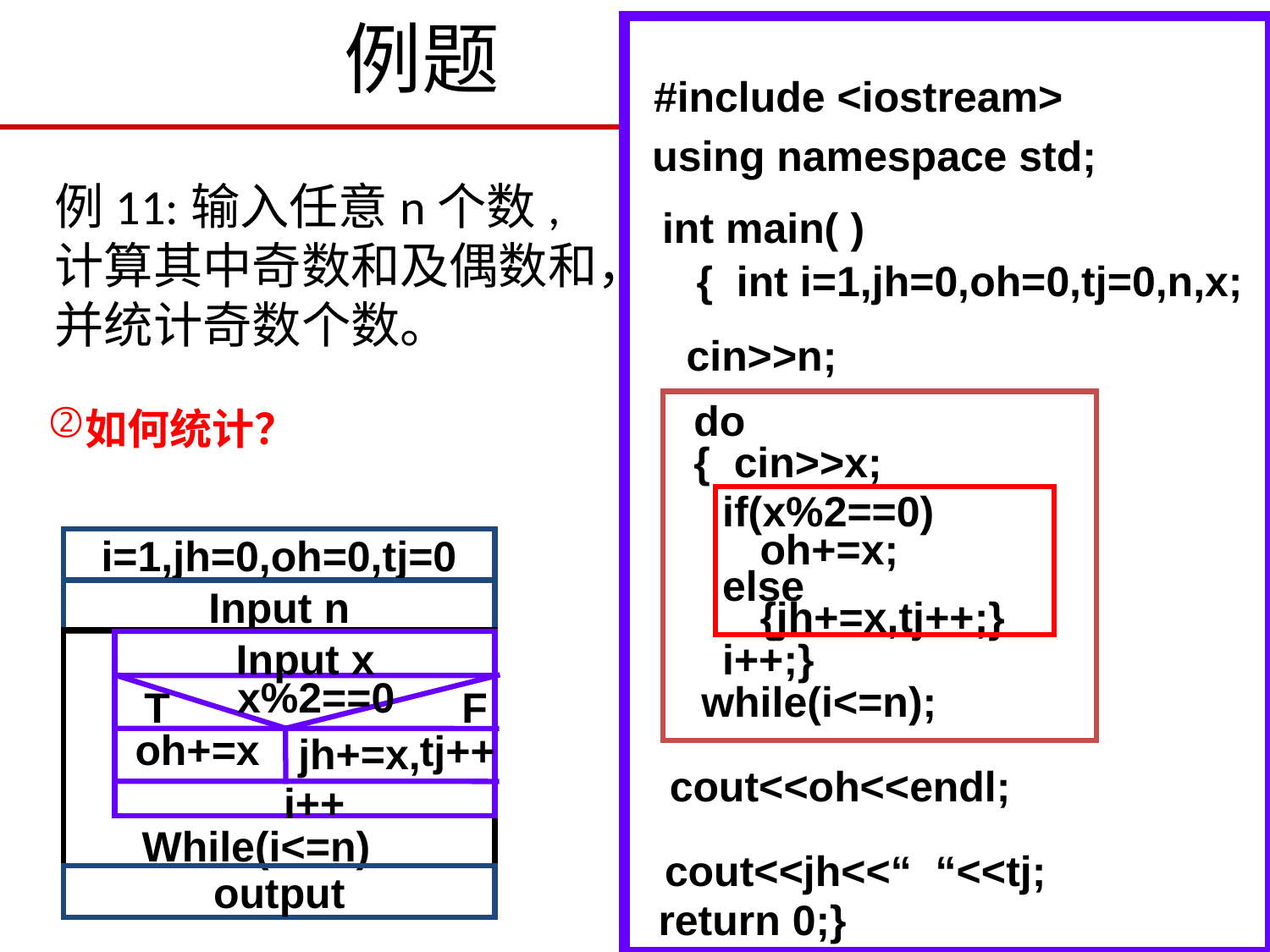

# 例题

#include <iostream>
using namespace std;

例11:输入任意n个数,计算其中奇数和及偶数和，并统计奇数个数。
int main( )
{  int i=1,jh=0,oh=0,tj=0,n,x;
   cin>>n;
   do

如何统计？
   {  cin>>x;
if(x%2==0)

oh+=x;
i=1,jh=0,oh=0,tj=0
else
Input n
{jh+=x,tj++;}
Input x
i++;}

x%2==0
while(i<=n);
T
F

oh+=x
tj++
jh+=x,

cout<<oh<<endl;
i++

While(i<=n)
cout<<jh<<“  “<<tj;
output
return 0;}